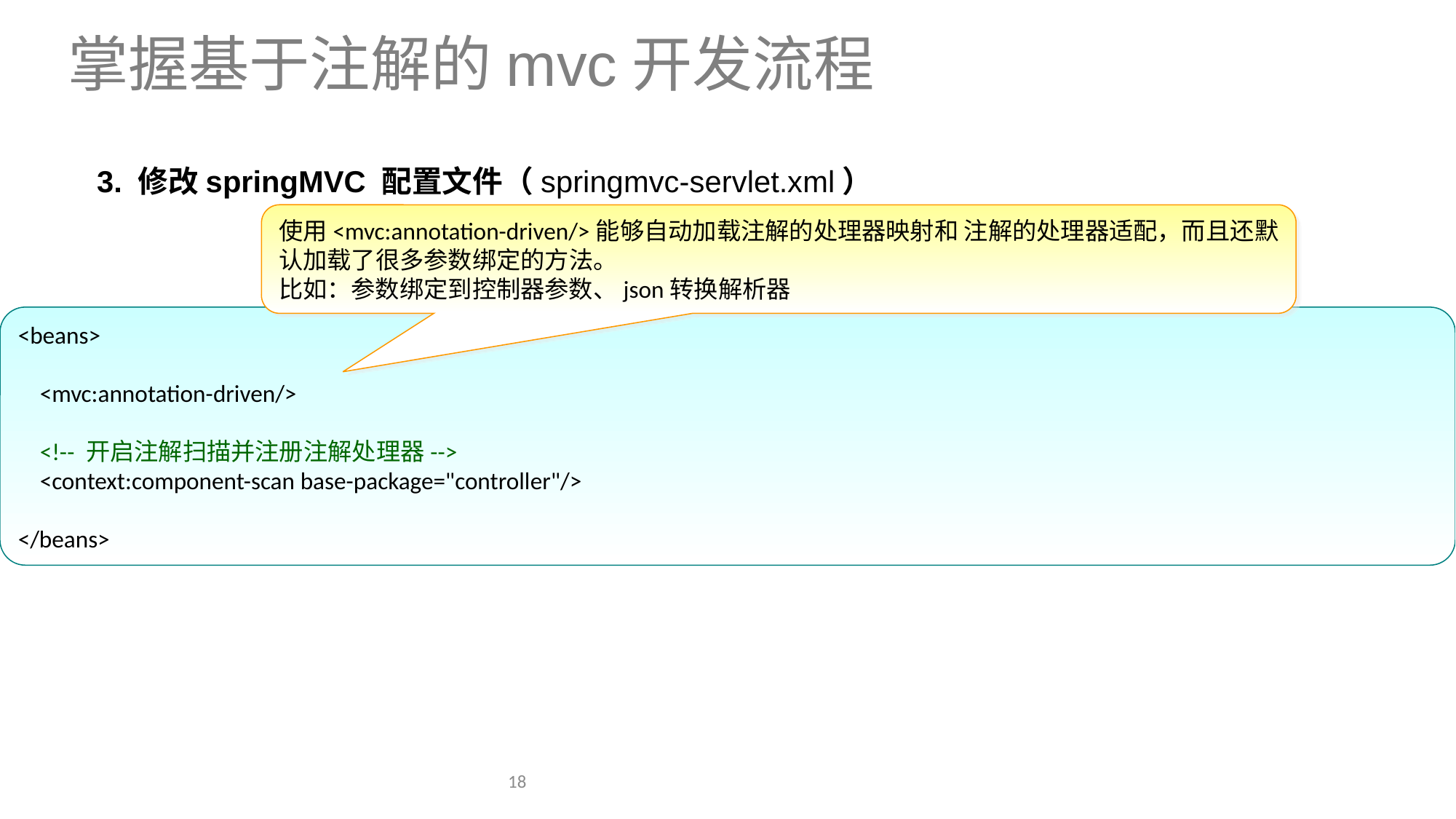

掌握基于注解的mvc开发流程

3. 修改springMVC 配置文件（springmvc-servlet.xml）

使用<mvc:annotation-driven/>能够自动加载注解的处理器映射和 注解的处理器适配，而且还默认加载了很多参数绑定的方法。
比如：参数绑定到控制器参数、json转换解析器
<beans>

    <mvc:annotation-driven/>

    <!-- 开启注解扫描并注册注解处理器-->
    <context:component-scan base-package="controller"/>

</beans>
18